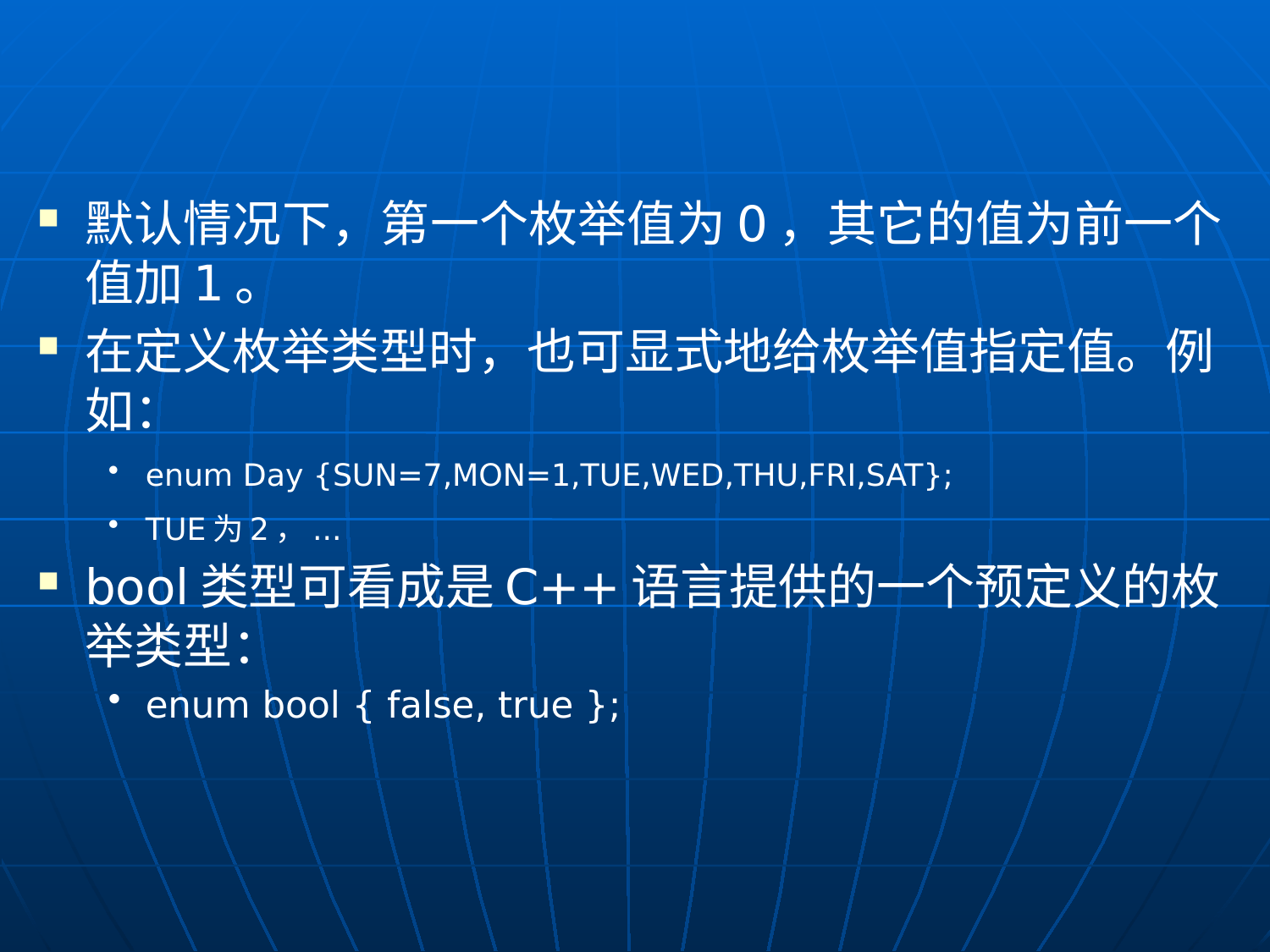

默认情况下，第一个枚举值为0，其它的值为前一个值加1。
在定义枚举类型时，也可显式地给枚举值指定值。例如：
enum Day {SUN=7,MON=1,TUE,WED,THU,FRI,SAT};
TUE为2，...
bool类型可看成是C++语言提供的一个预定义的枚举类型：
enum bool { false, true };